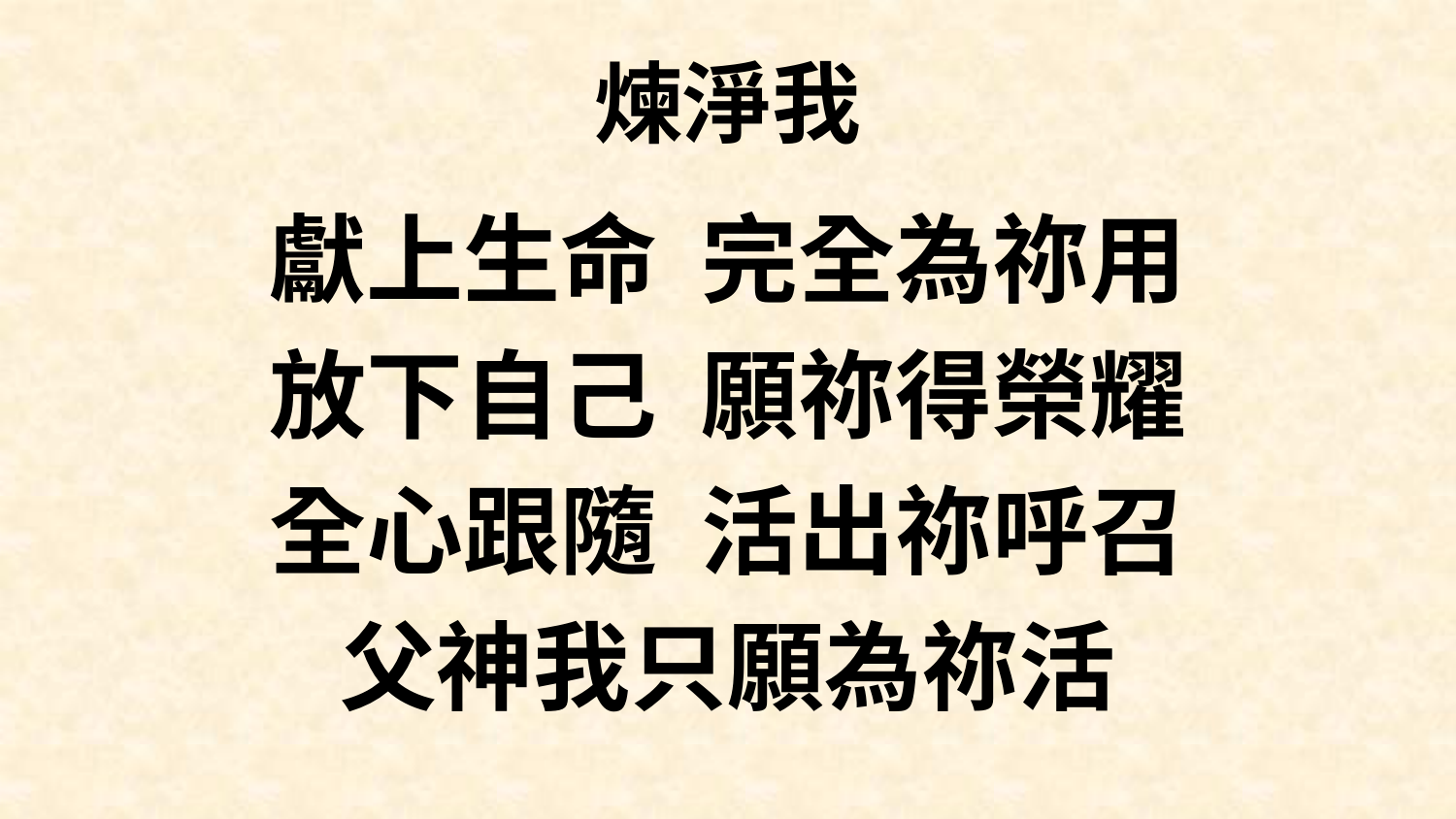

# 煉淨我
獻上生命  完全為祢用
放下自己  願祢得榮耀
全心跟隨  活出祢呼召
父神我只願為祢活